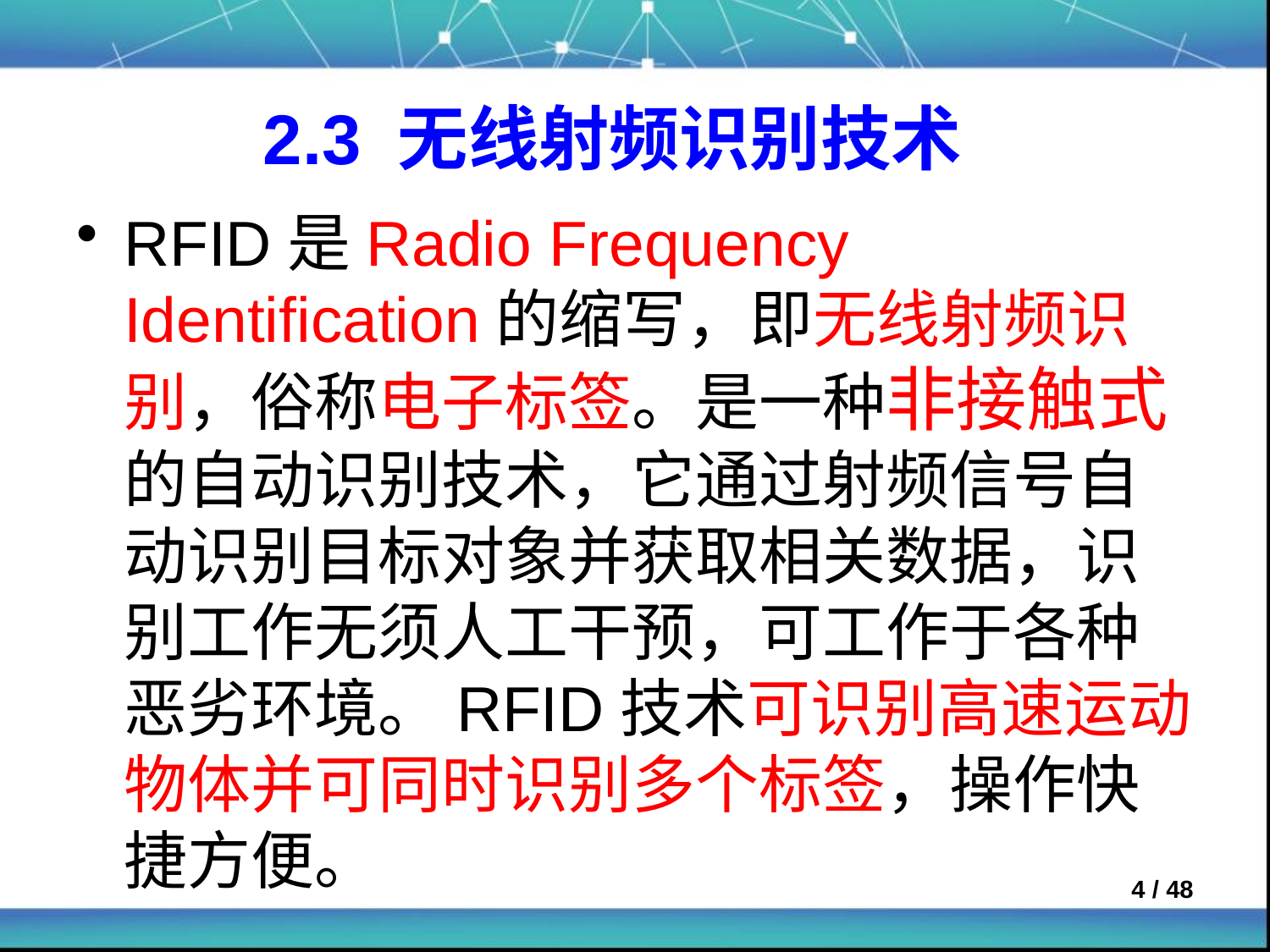

# 2.3 无线射频识别技术
RFID是Radio Frequency Identification的缩写，即无线射频识别，俗称电子标签。是一种非接触式的自动识别技术，它通过射频信号自动识别目标对象并获取相关数据，识别工作无须人工干预，可工作于各种恶劣环境。RFID技术可识别高速运动物体并可同时识别多个标签，操作快捷方便。
4 / 48